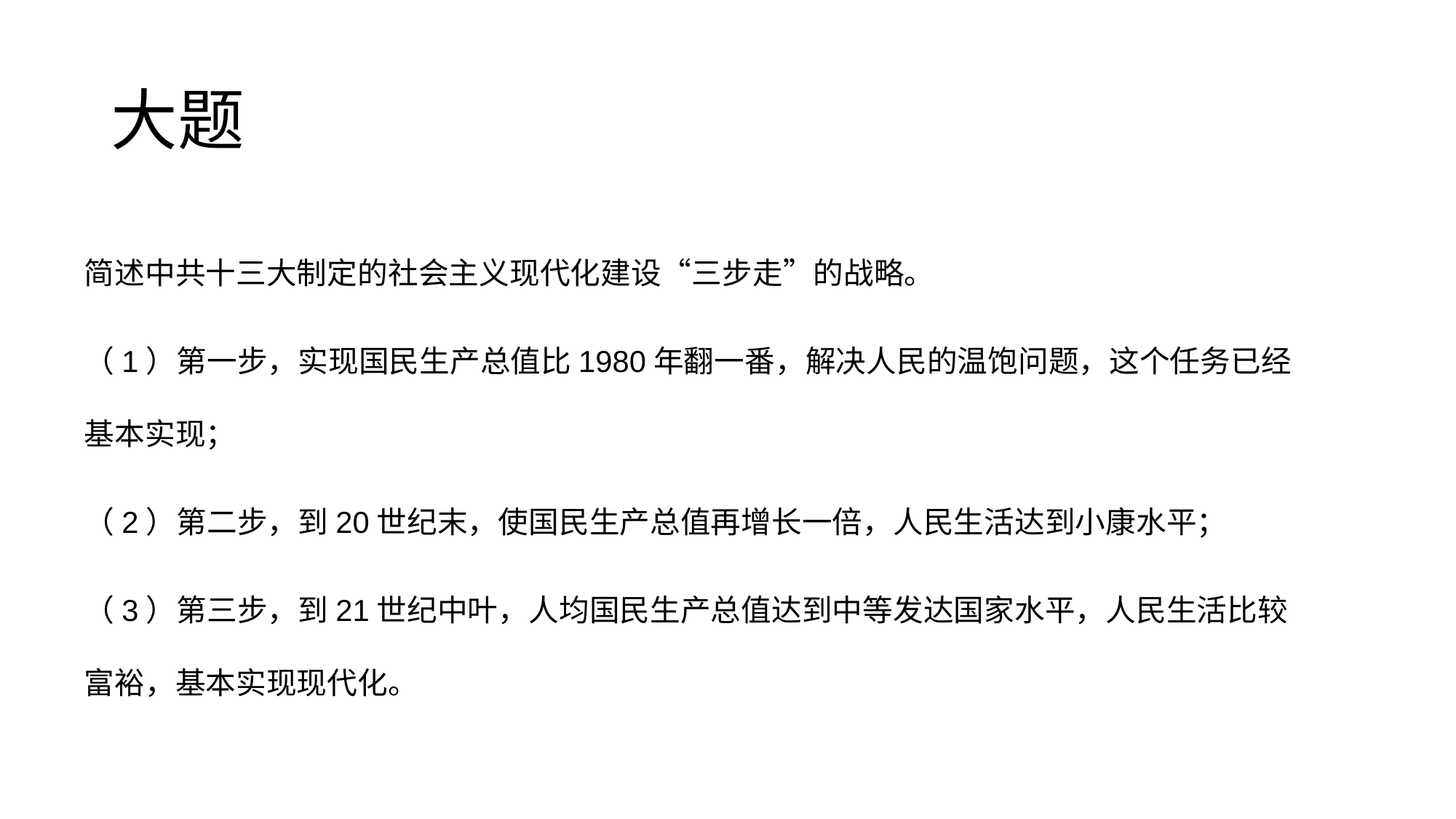

# 大题
简述中共十三大制定的社会主义现代化建设“三步走”的战略。
（1）第一步，实现国民生产总值比1980年翻一番，解决人民的温饱问题，这个任务已经基本实现；
（2）第二步，到20世纪末，使国民生产总值再增长一倍，人民生活达到小康水平；
（3）第三步，到21世纪中叶，人均国民生产总值达到中等发达国家水平，人民生活比较富裕，基本实现现代化。